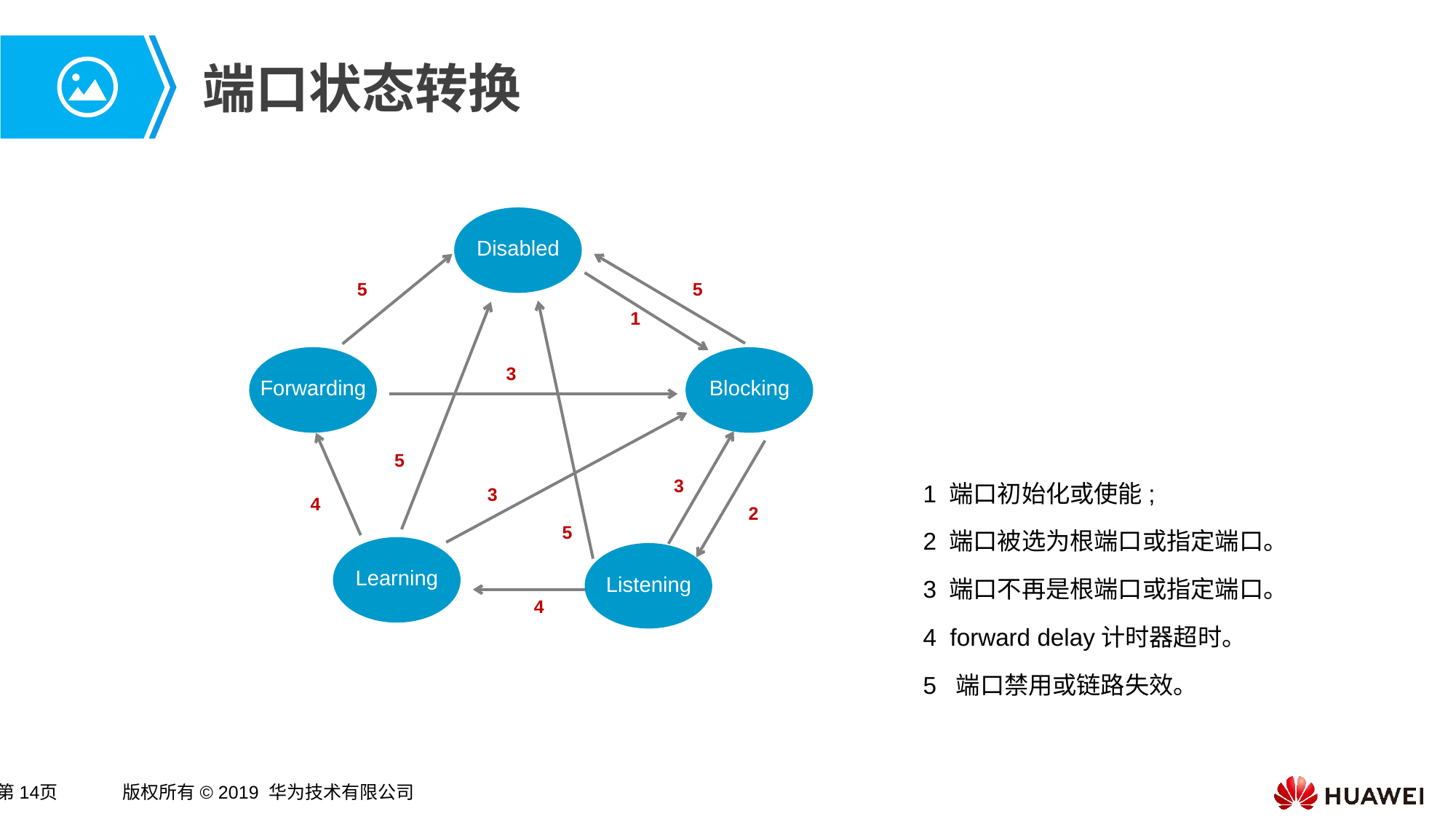

# 端口状态转换

Disabled

5
5
1

Blocking

Forwarding

3
5
3
3
4
2
5

Learning

Listening

4
1 端口初始化或使能;
2 端口被选为根端口或指定端口。
3 端口不再是根端口或指定端口。
4  forward delay计时器超时。
5  端口禁用或链路失效。